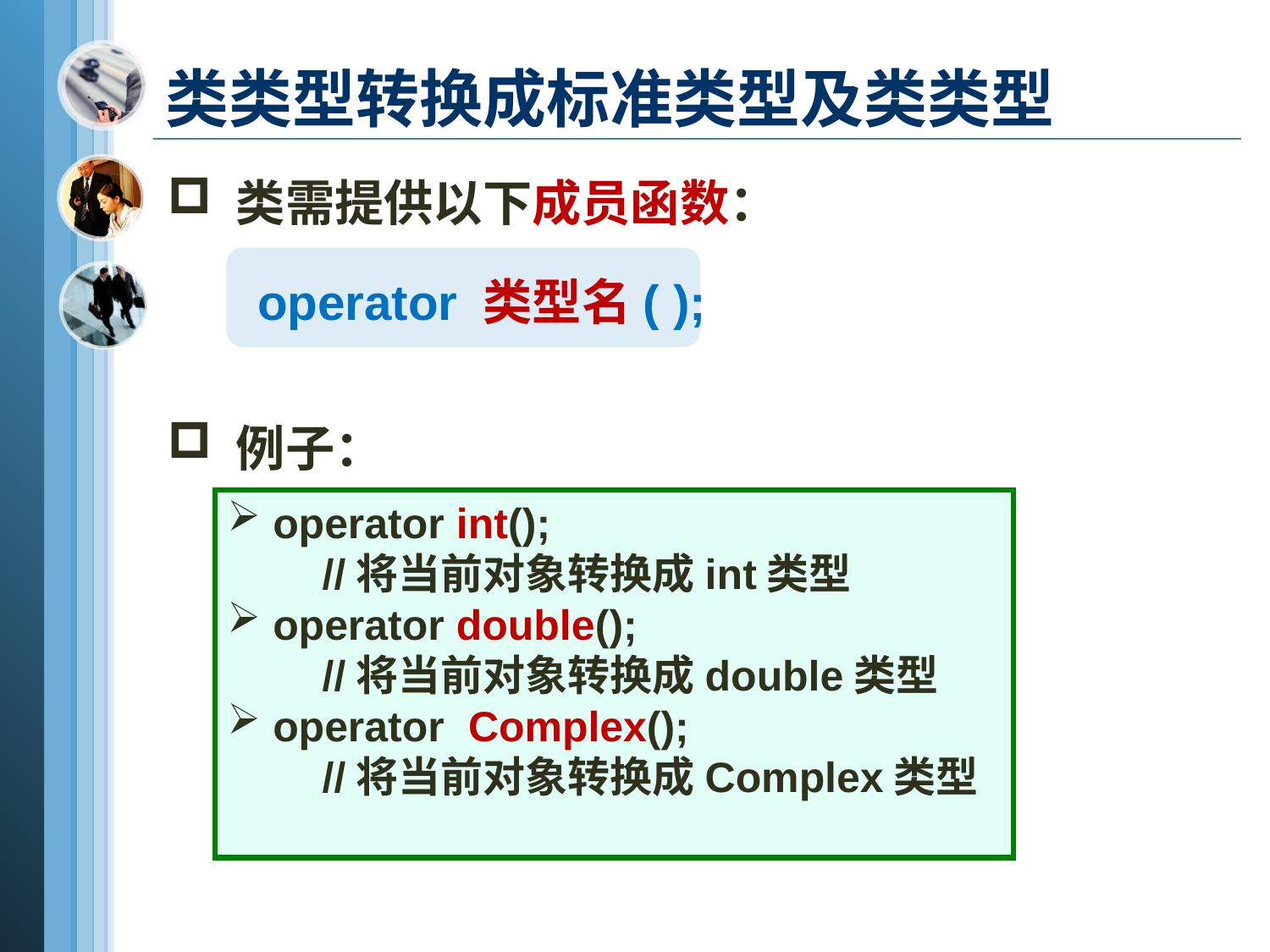

类类型转换成标准类型及类类型
 类需提供以下成员函数：
 operator 类型名( );
 例子：
 operator int();
        //将当前对象转换成int类型
 operator double();
        //将当前对象转换成double类型
 operator  Complex();
        //将当前对象转换成Complex类型